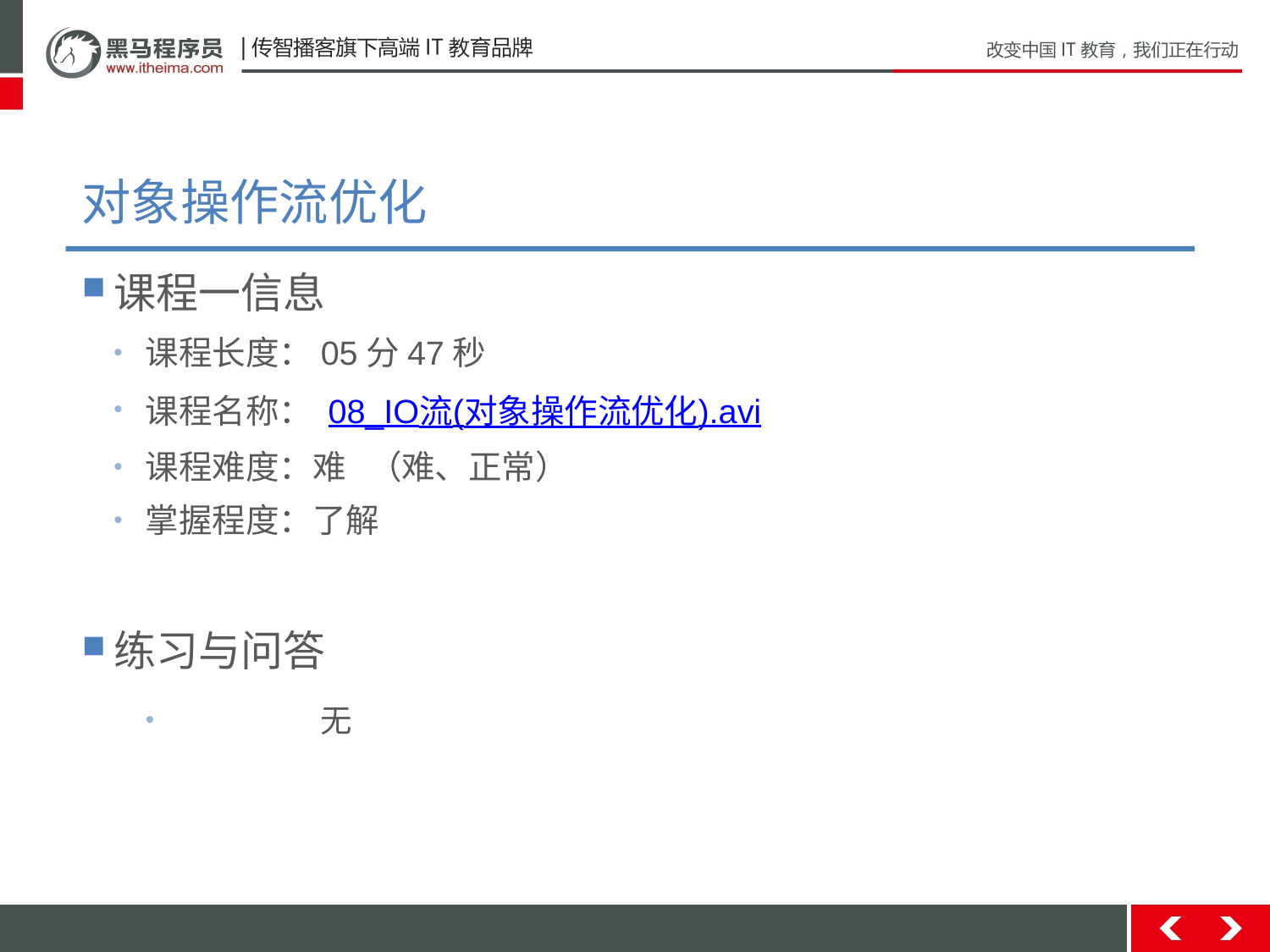

# 对象操作流优化
课程一信息
课程长度：05分47秒
课程名称： 08_IO流(对象操作流优化).avi
课程难度：难   （难、正常）
掌握程度：了解

练习与问答
	无